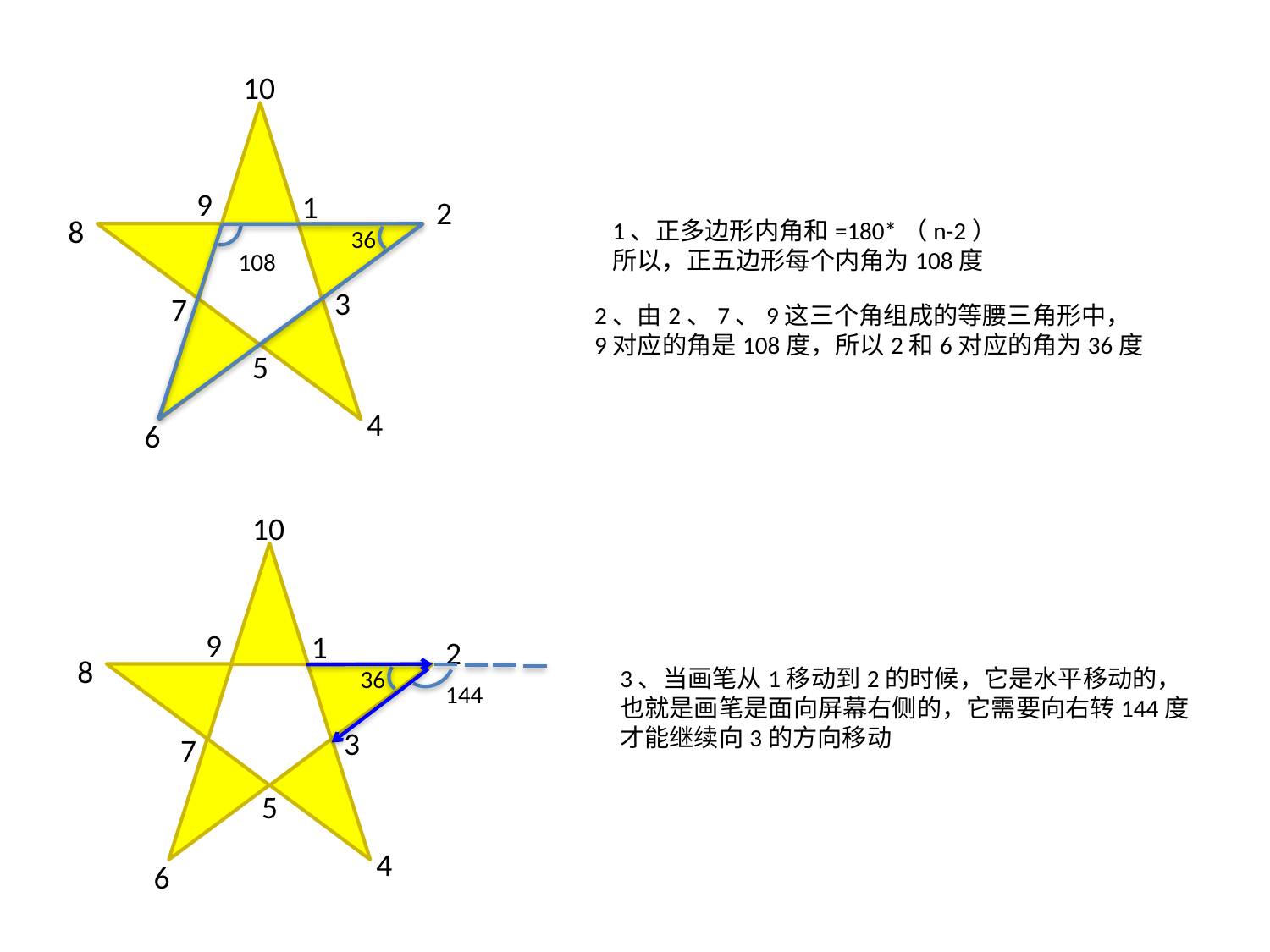

10

9
1
2

8
1、正多边形内角和=180*（n-2）
所以，正五边形每个内角为108度
36

108
3
7
2、由2、7、9这三个角组成的等腰三角形中，
9对应的角是108度，所以2和6对应的角为36度
5
4
6
10

9
1
2

8
3、当画笔从1移动到2的时候，它是水平移动的，
也就是画笔是面向屏幕右侧的，它需要向右转144度
才能继续向3的方向移动
36

144
3
7
5
4
6